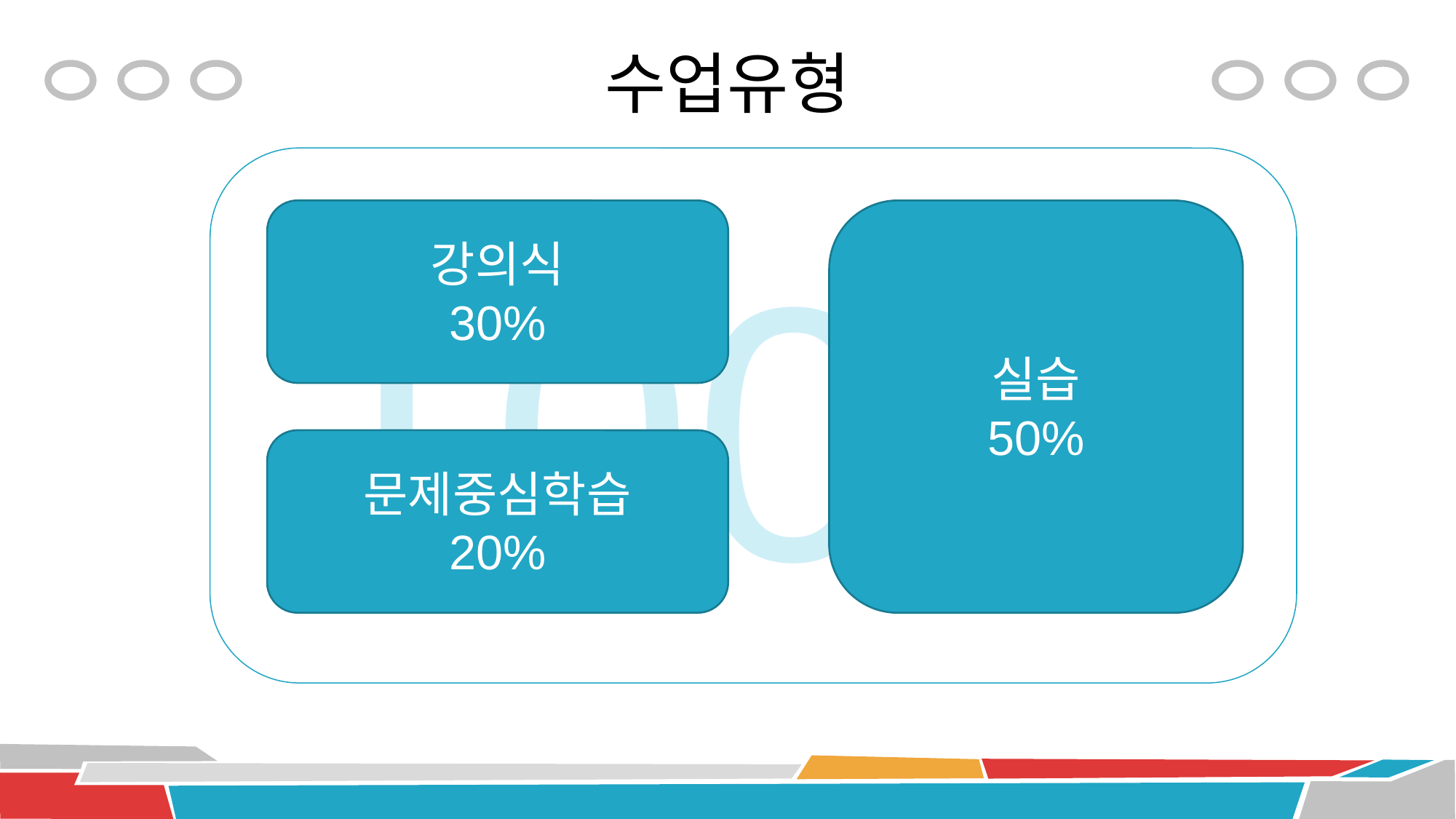

# 수업유형
100%
실습
50%
강의식
30%
문제중심학습
20%